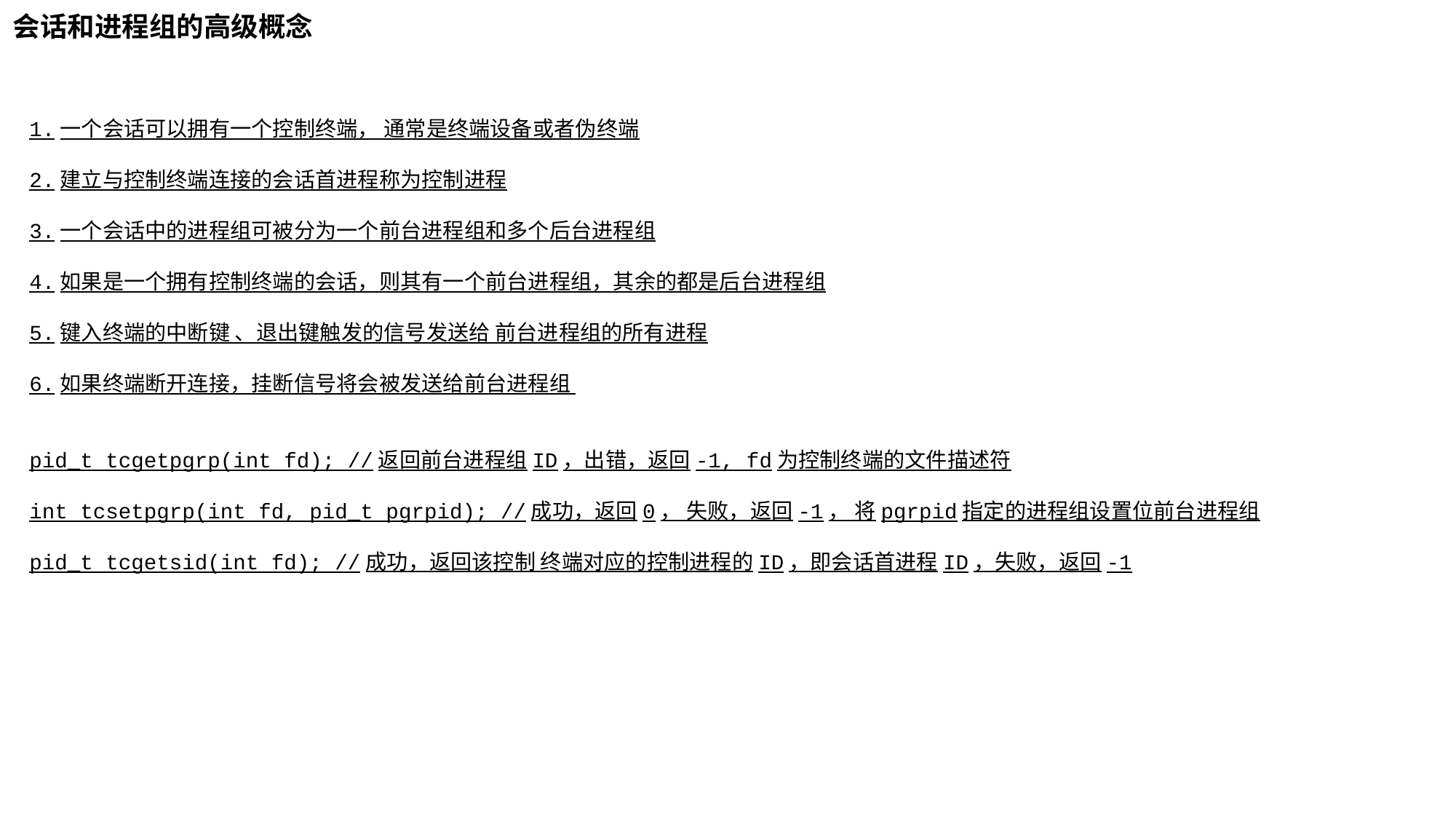

会话和进程组的高级概念
1.一个会话可以拥有一个控制终端， 通常是终端设备或者伪终端

2.建立与控制终端连接的会话首进程称为控制进程

3.一个会话中的进程组可被分为一个前台进程组和多个后台进程组

4.如果是一个拥有控制终端的会话，则其有一个前台进程组，其余的都是后台进程组

5.键入终端的中断键 、退出键触发的信号发送给 前台进程组的所有进程

6.如果终端断开连接，挂断信号将会被发送给前台进程组

pid_t tcgetpgrp(int fd); //返回前台进程组ID，出错，返回-1, fd为控制终端的文件描述符

int tcsetpgrp(int fd, pid_t pgrpid); //成功，返回0， 失败，返回-1， 将pgrpid指定的进程组设置位前台进程组

pid_t tcgetsid(int fd); //成功，返回该控制 终端对应的控制进程的ID，即会话首进程ID，失败，返回-1